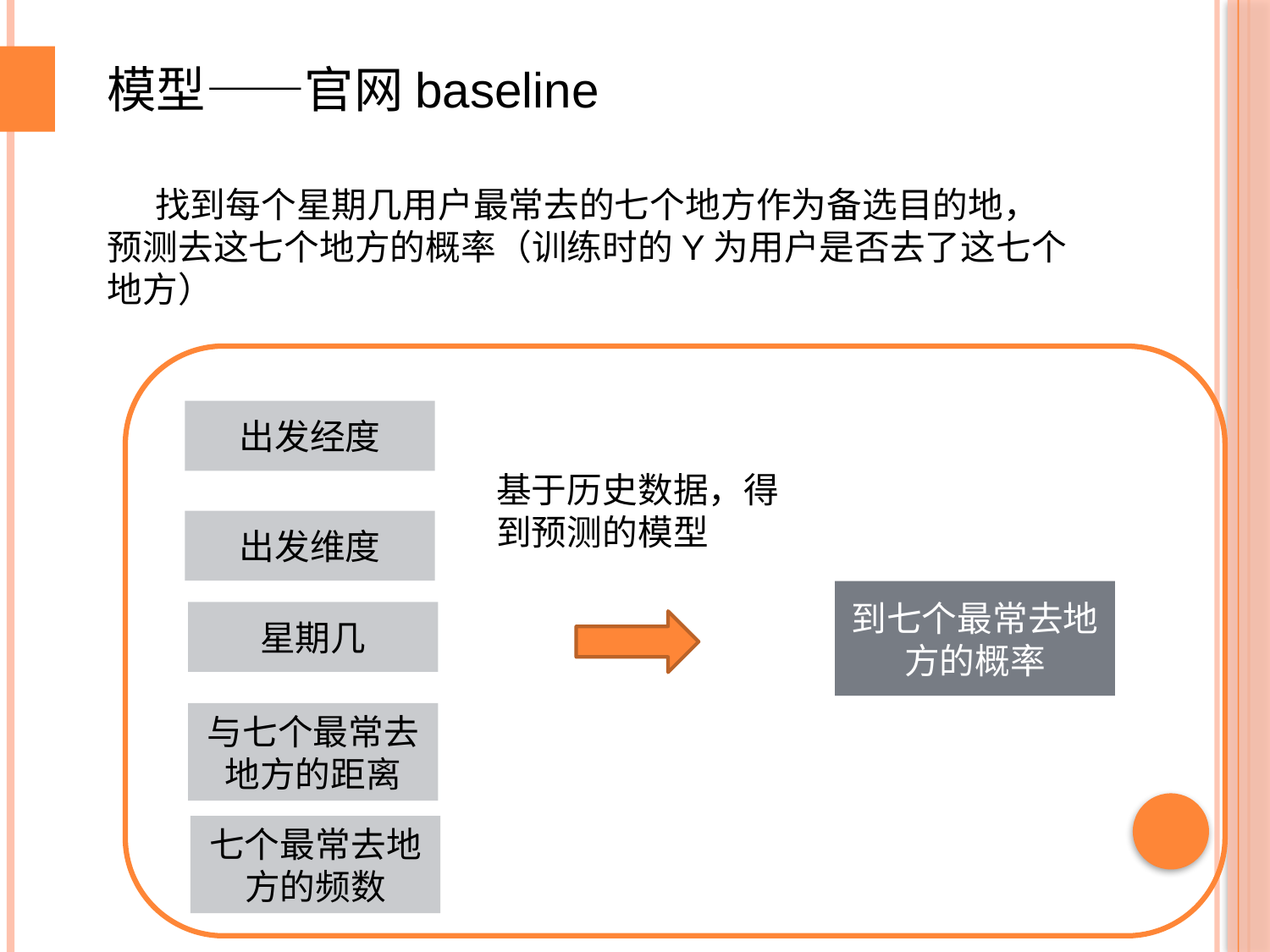

模型——官网baseline
     找到每个星期几用户最常去的七个地方作为备选目的地，预测去这七个地方的概率（训练时的Y为用户是否去了这七个地方）

出发经度
基于历史数据，得到预测的模型
出发维度
到七个最常去地方的概率
星期几

与七个最常去地方的距离
七个最常去地方的频数